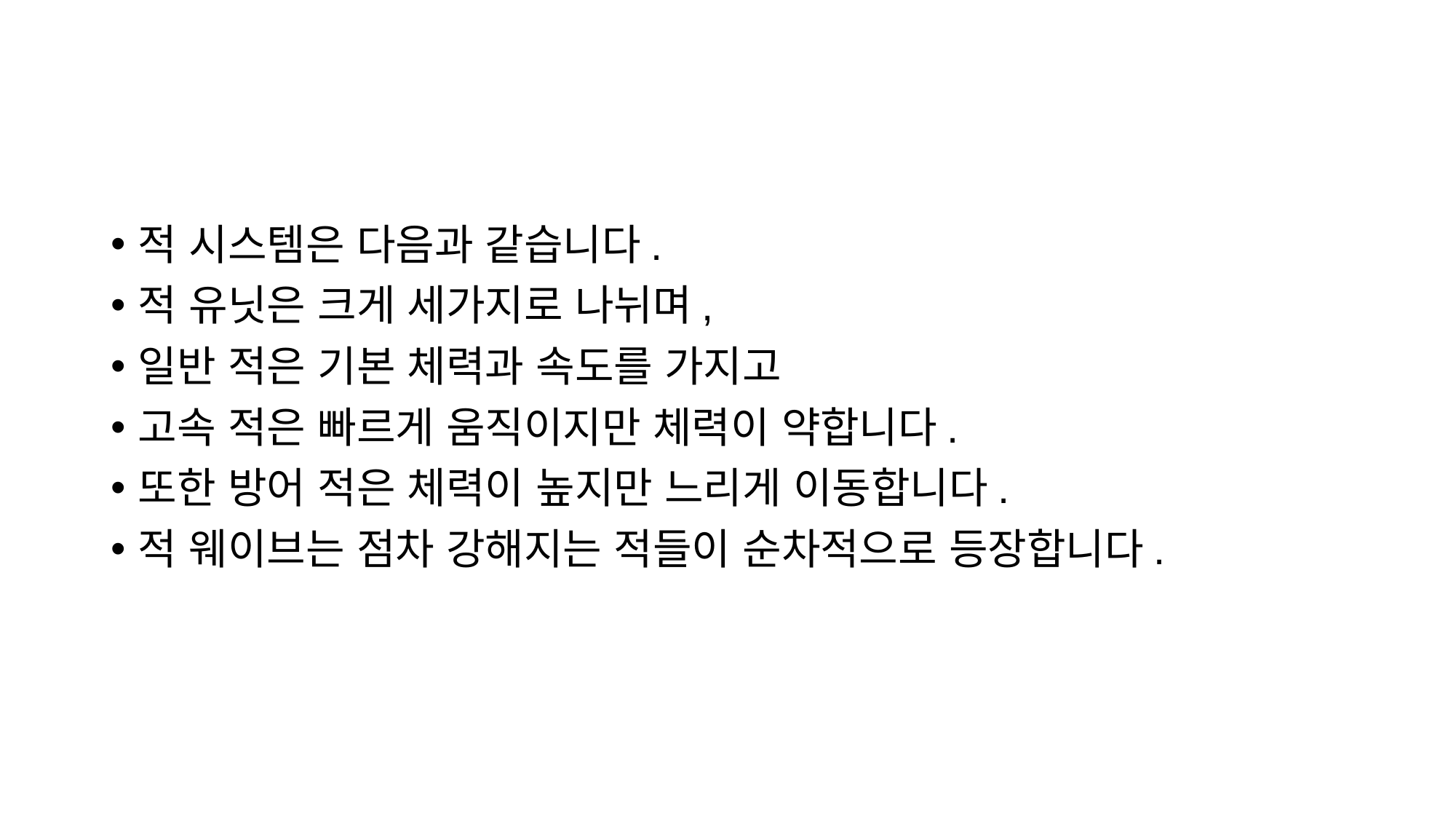

#
적 시스템은 다음과 같습니다.
적 유닛은 크게 세가지로 나뉘며,
일반 적은 기본 체력과 속도를 가지고
고속 적은 빠르게 움직이지만 체력이 약합니다.
또한 방어 적은 체력이 높지만 느리게 이동합니다.
적 웨이브는 점차 강해지는 적들이 순차적으로 등장합니다.